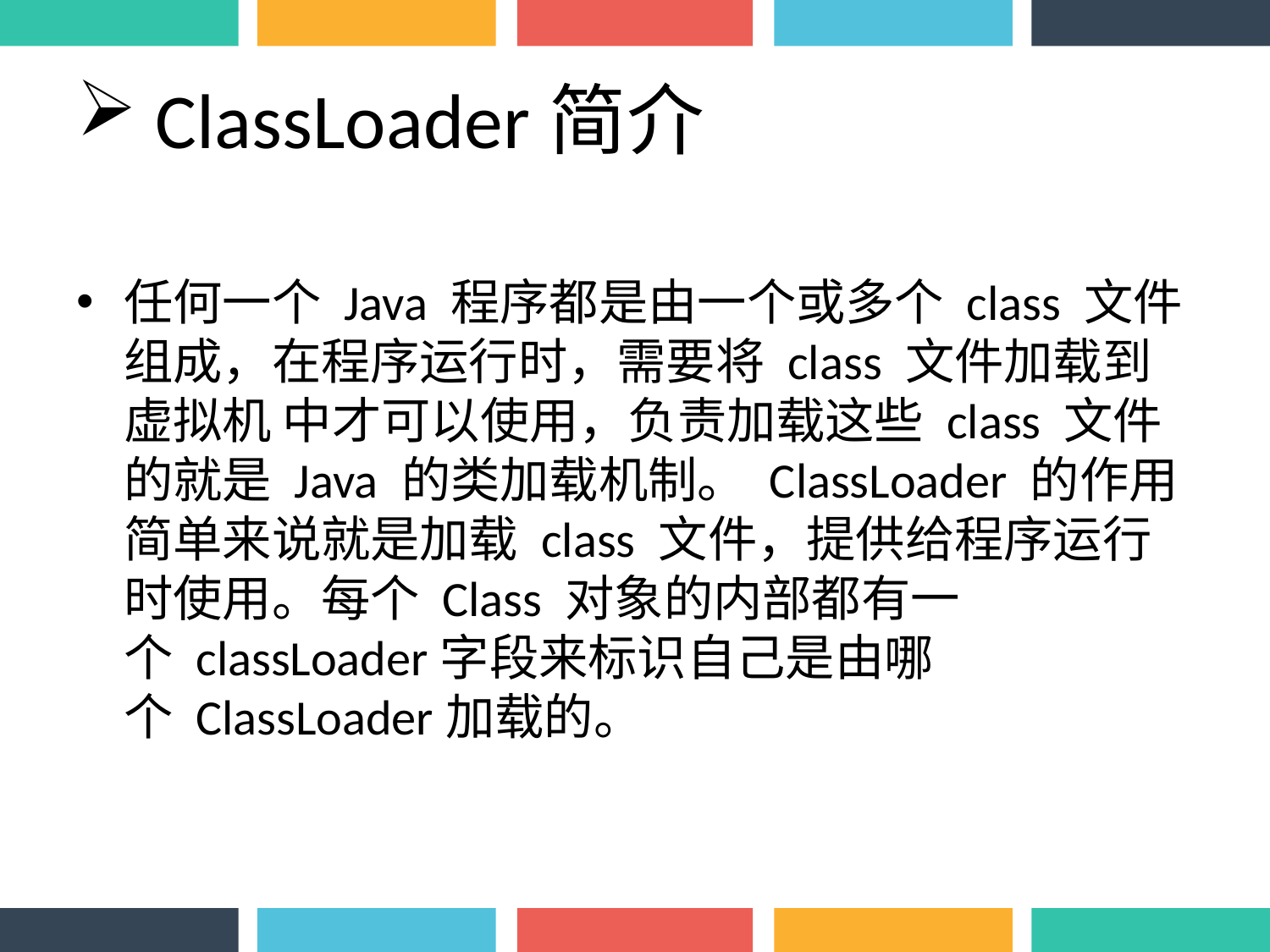

# ClassLoader简介

任何一个 Java 程序都是由一个或多个 class 文件组成，在程序运行时，需要将 class 文件加载到虚拟机 中才可以使用，负责加载这些 class 文件的就是 Java 的类加载机制。 ClassLoader 的作用简单来说就是加载 class 文件，提供给程序运行时使用。每个 Class 对象的内部都有一个 classLoader字段来标识自己是由哪个 ClassLoader加载的。